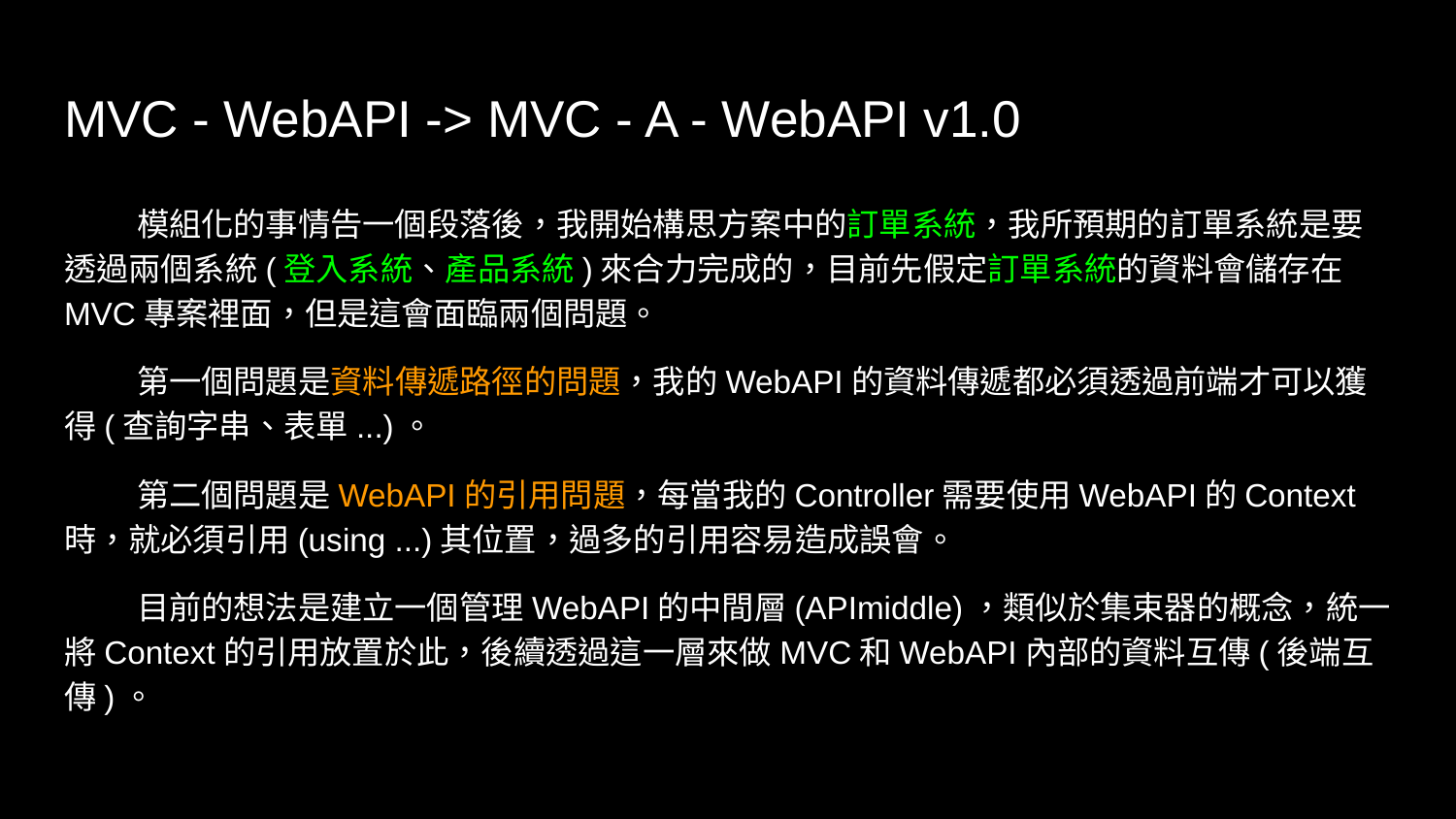

# MVC - WebAPI -> MVC - A - WebAPI v1.0
模組化的事情告一個段落後，我開始構思方案中的訂單系統，我所預期的訂單系統是要透過兩個系統(登入系統、產品系統)來合力完成的，目前先假定訂單系統的資料會儲存在MVC專案裡面，但是這會面臨兩個問題。
第一個問題是資料傳遞路徑的問題，我的WebAPI的資料傳遞都必須透過前端才可以獲得(查詢字串、表單...)。
第二個問題是WebAPI的引用問題，每當我的Controller需要使用WebAPI的Context時，就必須引用(using ...)其位置，過多的引用容易造成誤會。
目前的想法是建立一個管理WebAPI的中間層(APImiddle)，類似於集束器的概念，統一將Context的引用放置於此，後續透過這一層來做MVC和WebAPI內部的資料互傳(後端互傳)。